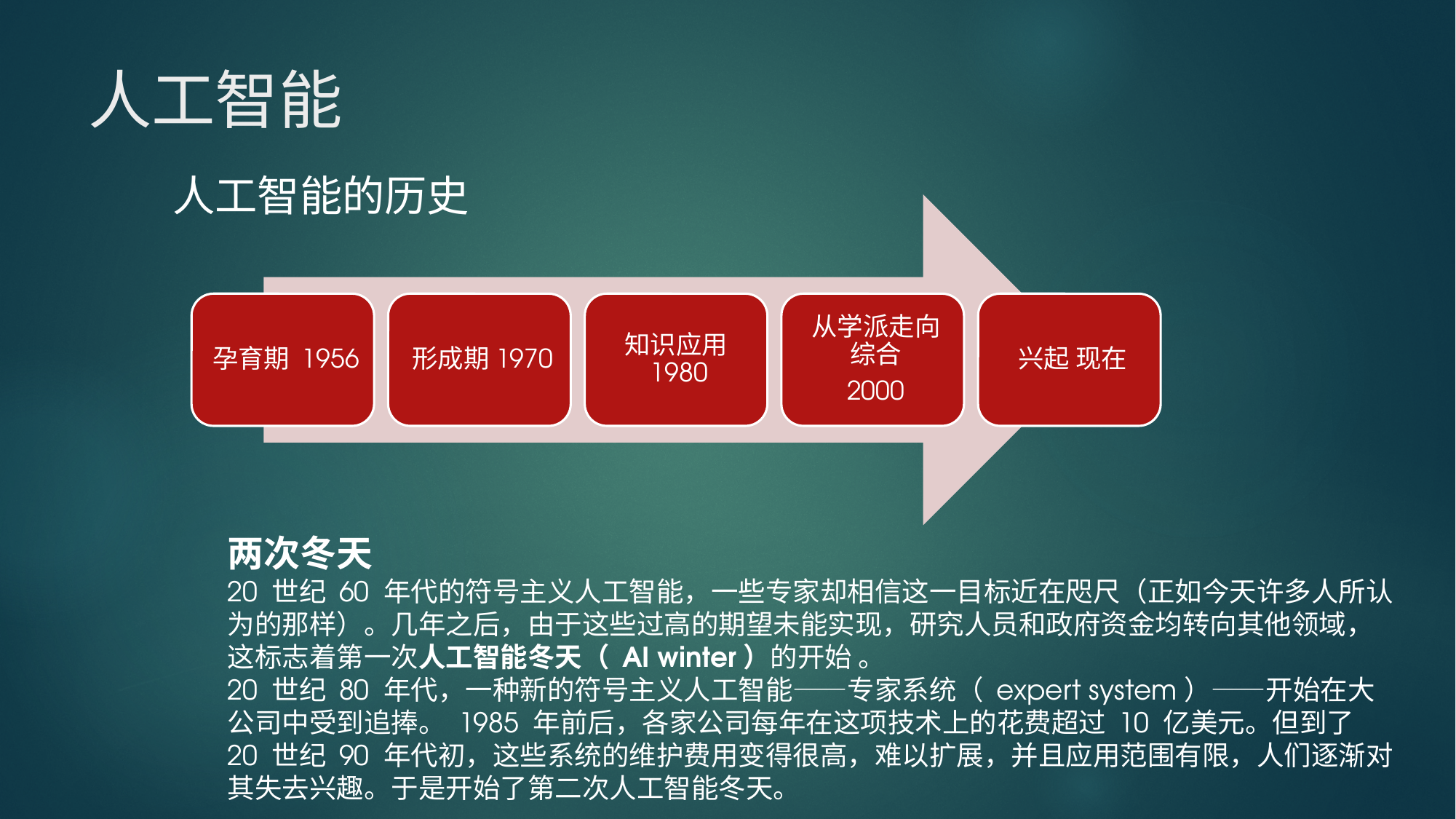

# 人工智能
人工智能的历史
孕育期 1956
形成期1970
知识应用1980
从学派走向综合
2000
兴起 现在
两次冬天
20 世纪 60 年代的符号主义人工智能，一些专家却相信这一目标近在咫尺（正如今天许多人所认为的那样）。几年之后，由于这些过高的期望未能实现，研究人员和政府资金均转向其他领域，这标志着第一次人工智能冬天（ AI winter）的开始 。
20 世纪 80 年代，一种新的符号主义人工智能——专家系统（ expert system）——开始在大公司中受到追捧。 1985 年前后，各家公司每年在这项技术上的花费超过 10 亿美元。但到了 20 世纪 90 年代初，这些系统的维护费用变得很高，难以扩展，并且应用范围有限，人们逐渐对其失去兴趣。于是开始了第二次人工智能冬天。